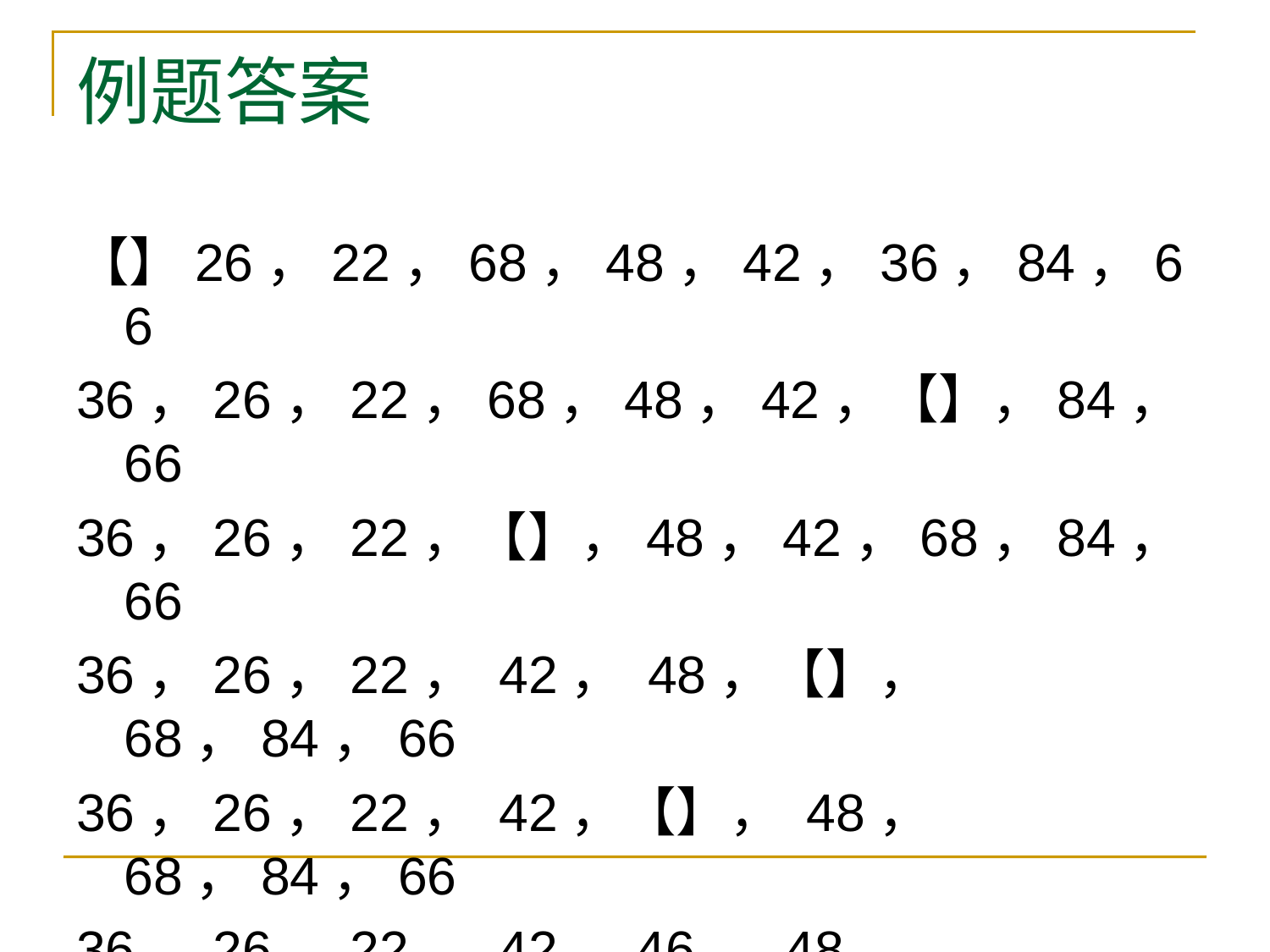

# 例题答案
【】26，22，68，48，42，36，84，66
36，26，22，68，48，42，【】，84，66
36，26，22，【】，48，42，68，84，66
36，26，22， 42， 48，【】， 68，84，66
36，26，22， 42，【】， 48， 68，84，66
36，26，22， 42，46， 48， 68，84，66